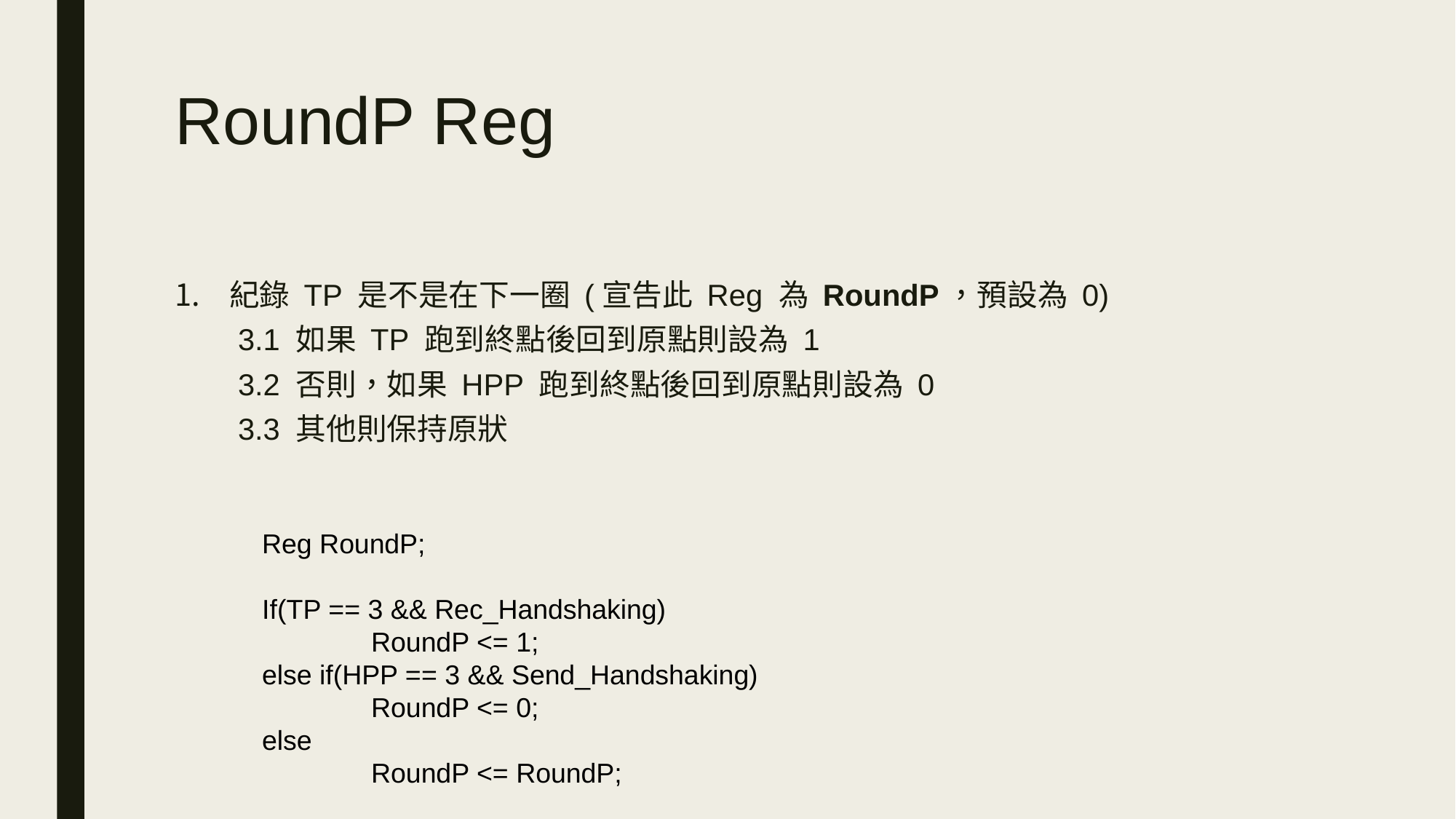

# RoundP Reg
紀錄 TP 是不是在下一圈 (宣告此 Reg 為 RoundP，預設為 0)
3.1 如果 TP 跑到終點後回到原點則設為 1
3.2 否則，如果 HPP 跑到終點後回到原點則設為 0
3.3 其他則保持原狀

Reg RoundP;

If(TP == 3 && Rec_Handshaking)
	RoundP <= 1;
else if(HPP == 3 && Send_Handshaking)
	RoundP <= 0;
else
	RoundP <= RoundP;